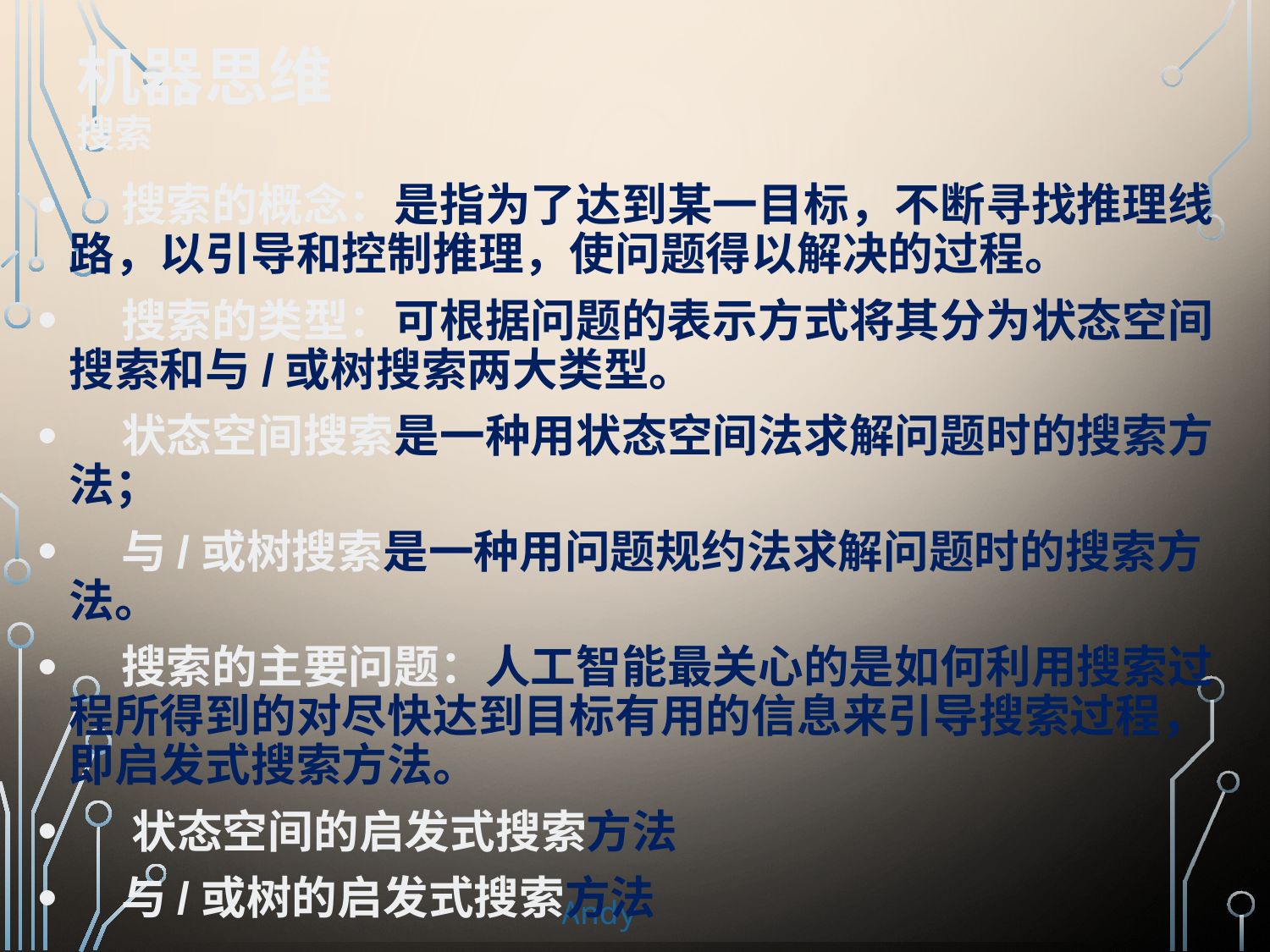

# 机器思维 搜索
    搜索的概念：是指为了达到某一目标，不断寻找推理线路，以引导和控制推理，使问题得以解决的过程。
    搜索的类型：可根据问题的表示方式将其分为状态空间搜索和与/或树搜索两大类型。
    状态空间搜索是一种用状态空间法求解问题时的搜索方法；
    与/或树搜索是一种用问题规约法求解问题时的搜索方法。
    搜索的主要问题：人工智能最关心的是如何利用搜索过程所得到的对尽快达到目标有用的信息来引导搜索过程，即启发式搜索方法。
     状态空间的启发式搜索方法
    与/或树的启发式搜索方法
18